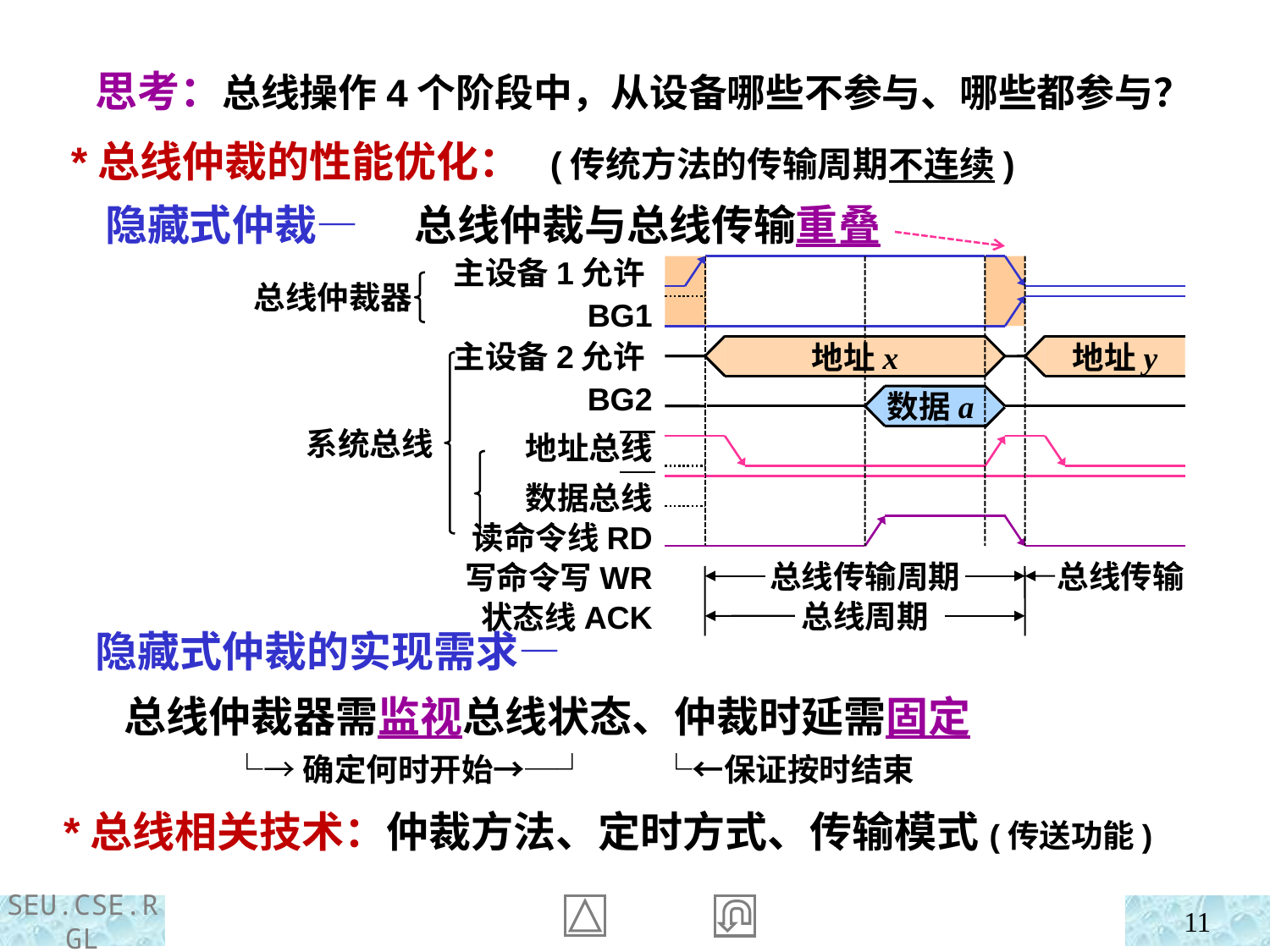

思考：总线操作4个阶段中，从设备哪些不参与、哪些都参与？
  *总线仲裁的性能优化：  (传统方法的传输周期不连续)
     隐藏式仲裁—
总线仲裁与总线传输重叠
主设备1允许BG1
主设备2允许BG2
地址总线
数据总线
读命令线RD
写命令写WR
状态线ACK

总线仲裁器

系统总线

地址x

数据a

总线传输周期

地址y

总线传输
总线周期
     隐藏式仲裁的实现需求—
        总线仲裁器需监视总线状态、仲裁时延需固定
                           └→确定何时开始→─┘          └←保证按时结束
  *总线相关技术：仲裁方法、定时方式、传输模式(传送功能)

11